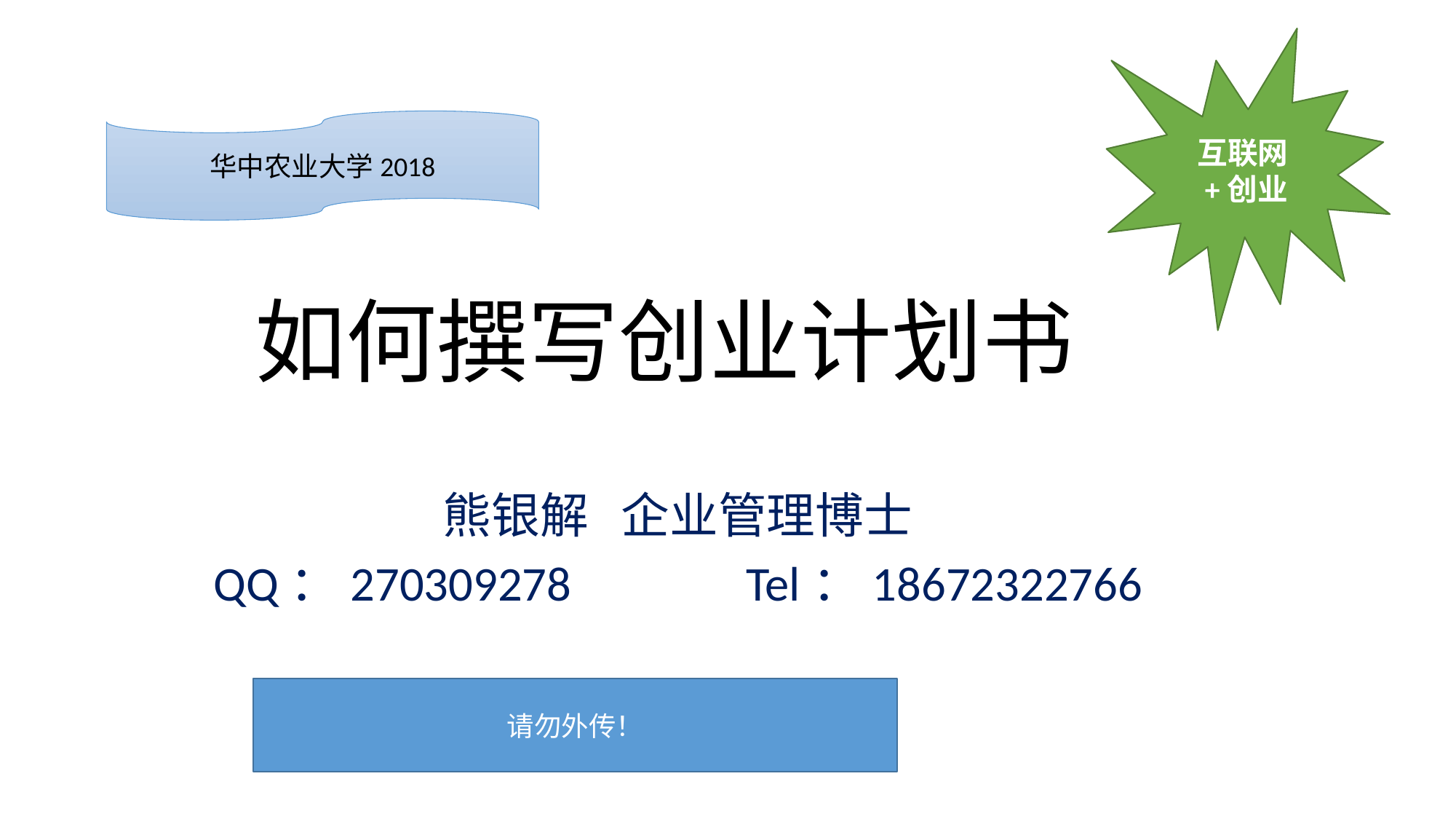

互联网+创业
华中农业大学2018
# 如何撰写创业计划书
熊银解   企业管理博士
QQ：270309278                Tel：18672322766
请勿外传！